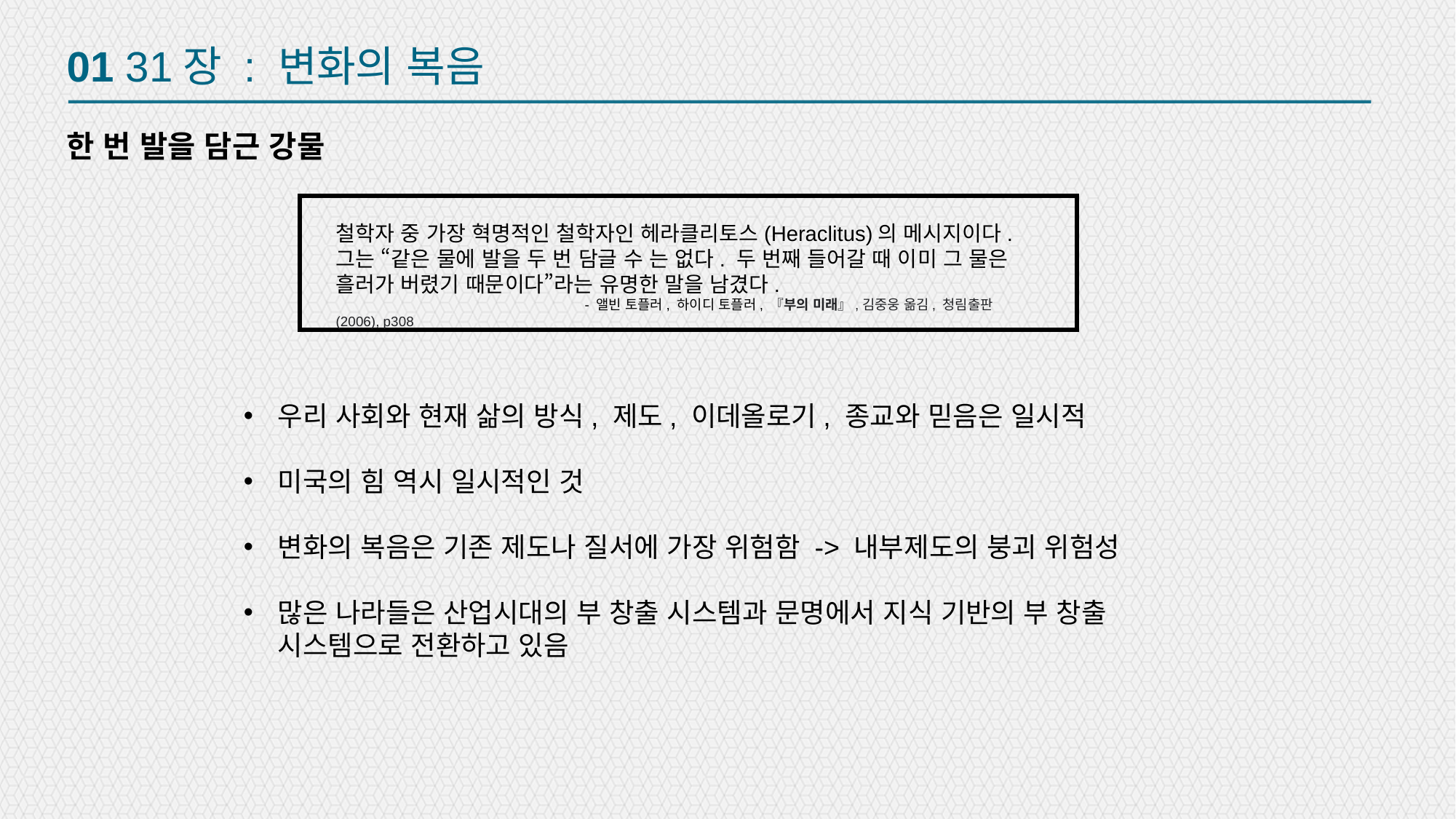

01 31장 : 변화의 복음

한 번 발을 담근 강물

철학자 중 가장 혁명적인 철학자인 헤라클리토스(Heraclitus)의 메시지이다. 그는 “같은 물에 발을 두 번 담글 수 는 없다. 두 번째 들어갈 때 이미 그 물은 흘러가 버렸기 때문이다”라는 유명한 말을 남겼다.
		        - 앨빈 토플러, 하이디 토플러, 『부의 미래』,김중웅 옮김, 청림출판(2006), p308
우리 사회와 현재 삶의 방식, 제도, 이데올로기, 종교와 믿음은 일시적

미국의 힘 역시 일시적인 것

변화의 복음은 기존 제도나 질서에 가장 위험함 -> 내부제도의 붕괴 위험성

많은 나라들은 산업시대의 부 창출 시스템과 문명에서 지식 기반의 부 창출 시스템으로 전환하고 있음